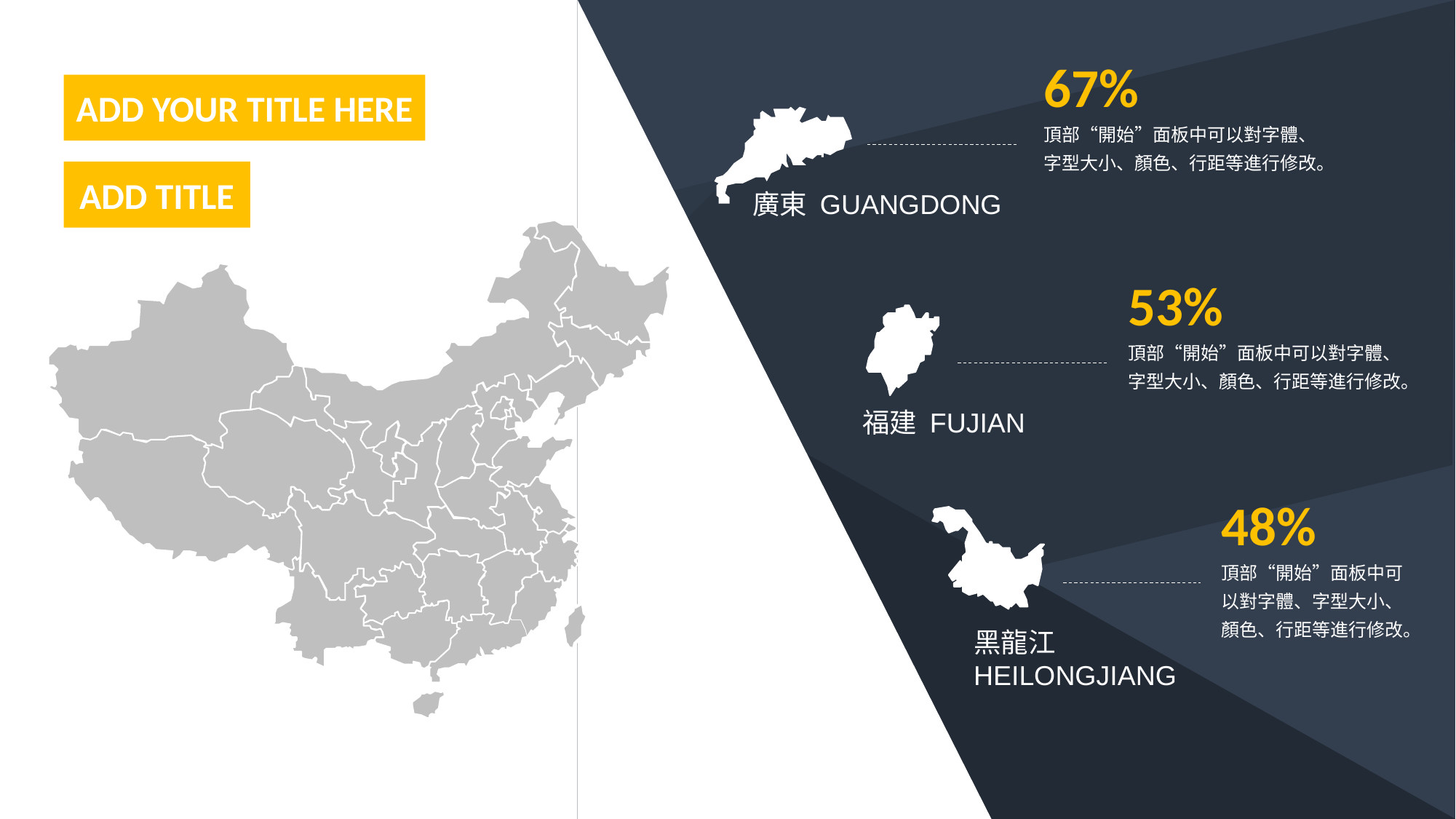

67%
ADD YOUR TITLE HERE

頂部“開始”面板中可以對字體、字型大小、顏色、行距等進行修改。
ADD TITLE
廣東 GUANGDONG

53%

頂部“開始”面板中可以對字體、字型大小、顏色、行距等進行修改。
福建 FUJIAN
48%

頂部“開始”面板中可以對字體、字型大小、顏色、行距等進行修改。
黑龍江 HEILONGJIANG